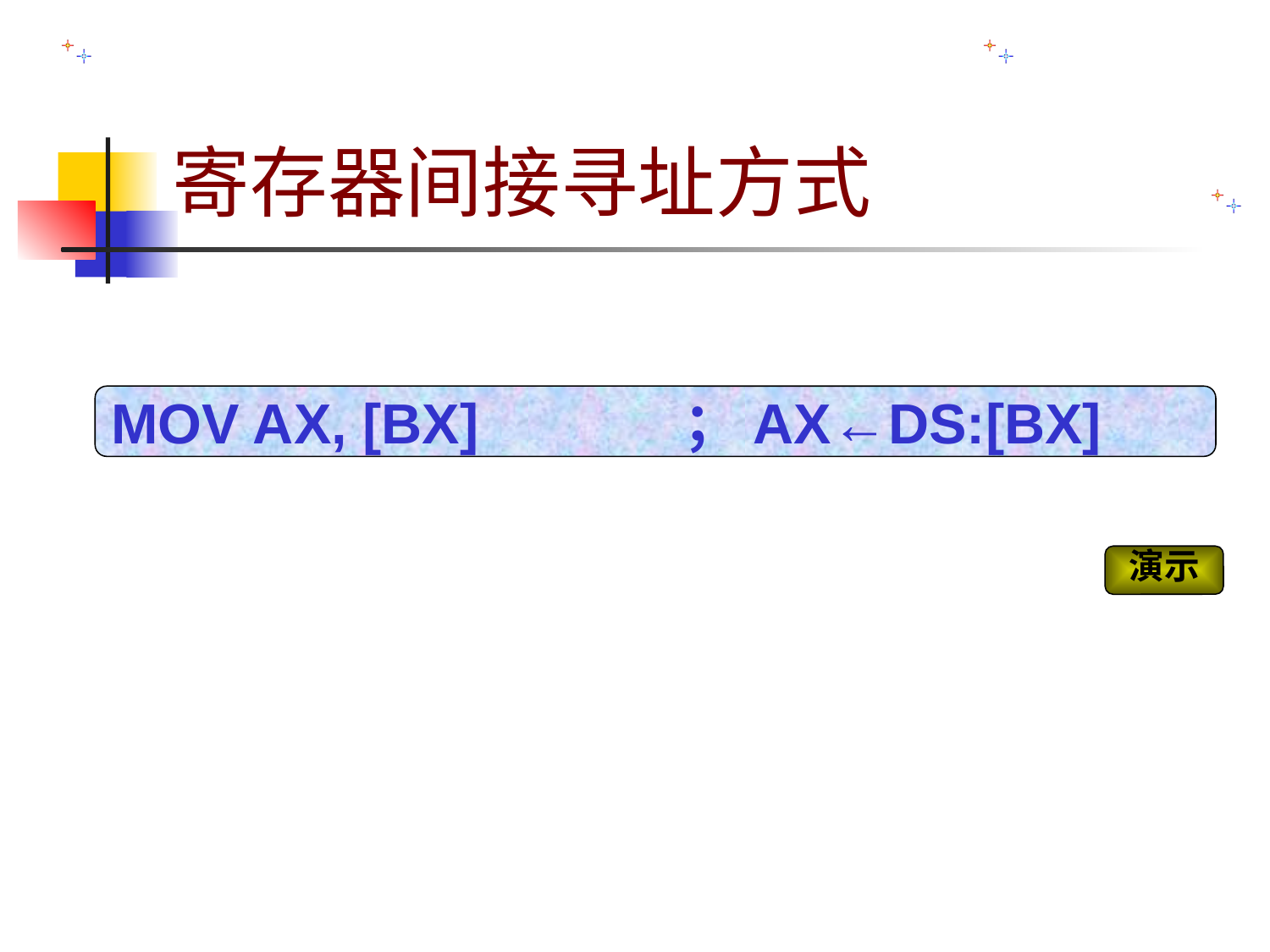

# 寄存器间接寻址方式
MOV AX, [BX]	；AX←DS:[BX]
演示